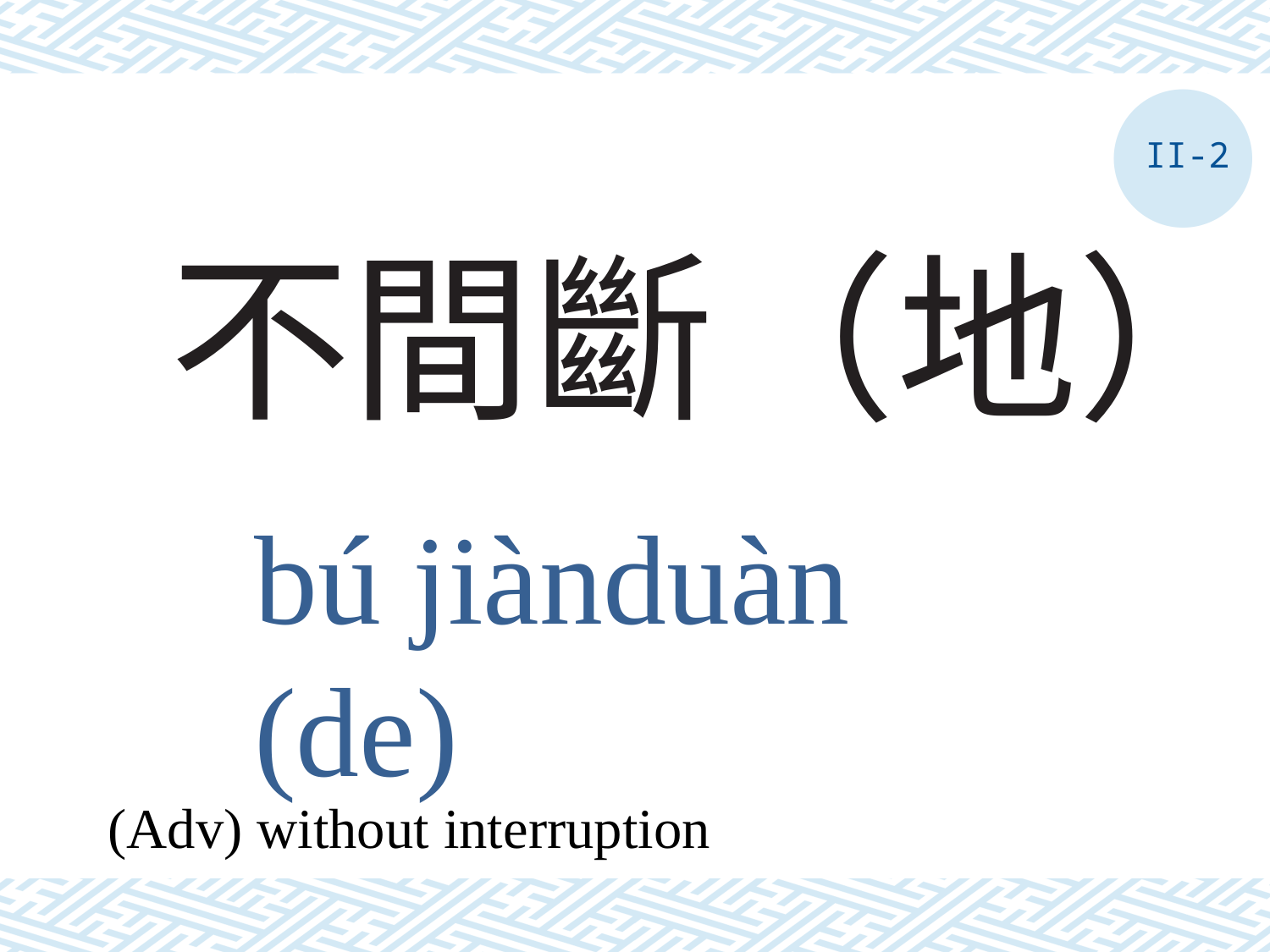

II-2

# 不間斷（地）
bú jiànduàn (de)
(Adv) without interruption